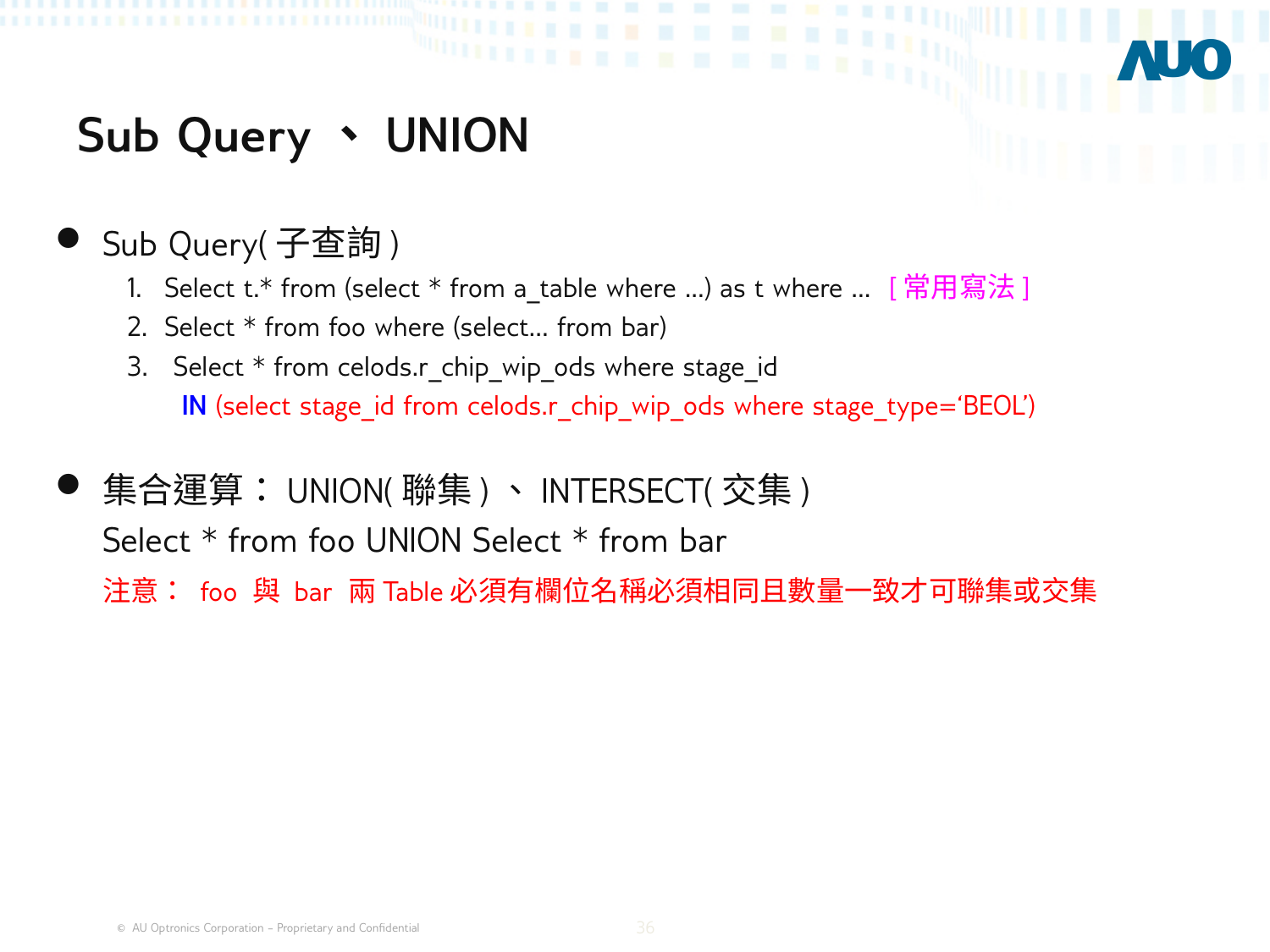

# Sub Query、UNION
Sub Query(子查詢)
Select t.* from (select * from a_table where ...) as t where …  [常用寫法]
Select * from foo where (select… from bar)
3.   Select * from celods.r_chip_wip_ods where stage_id
	  IN (select stage_id from celods.r_chip_wip_ods where stage_type=‘BEOL’)

集合運算：UNION(聯集)、INTERSECT(交集)
	Select * from foo UNION Select * from bar
	注意： foo 與 bar 兩Table必須有欄位名稱必須相同且數量一致才可聯集或交集